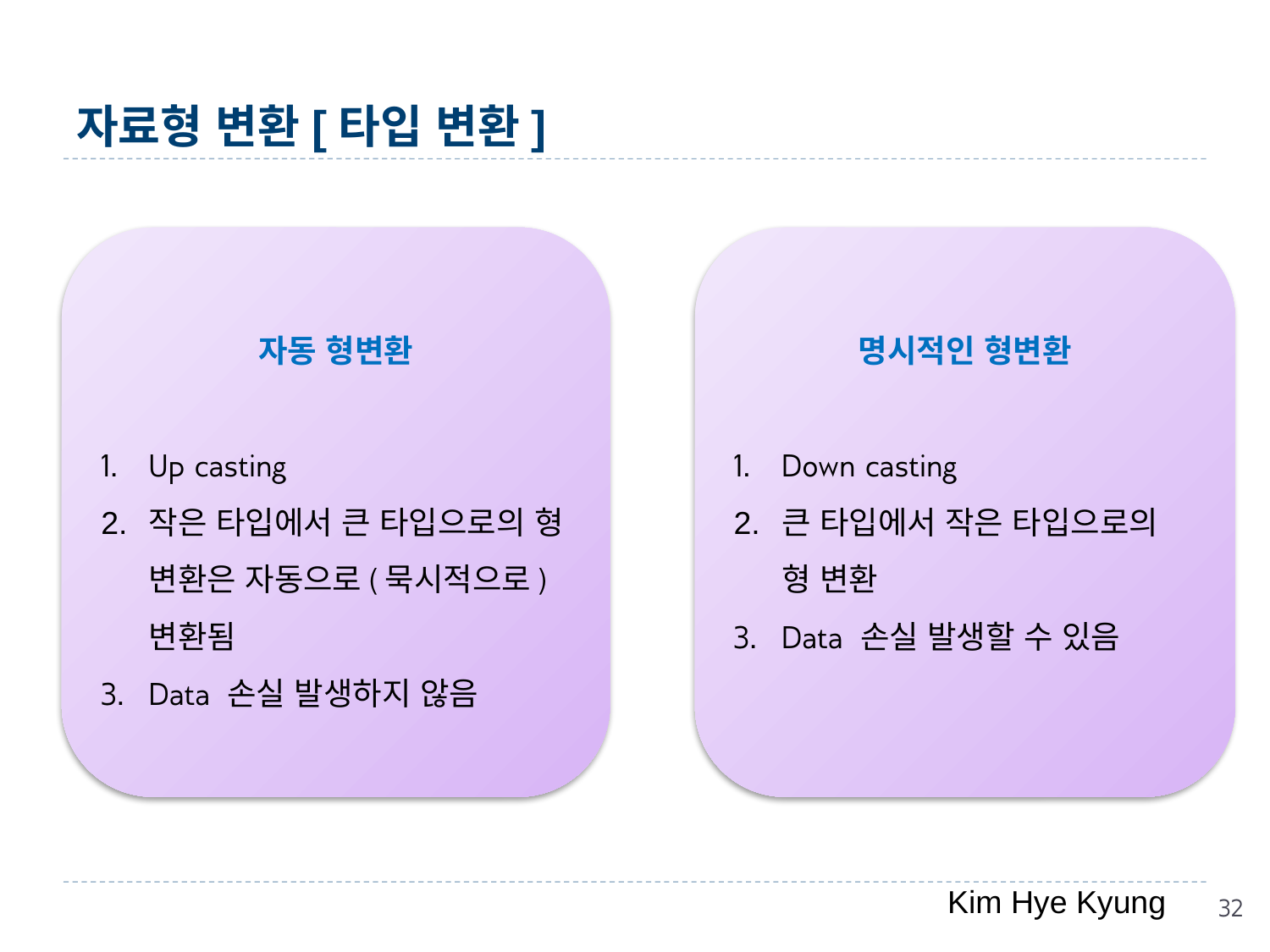

# 자료형 변환[타입 변환]
자동 형변환

Up casting
작은 타입에서 큰 타입으로의 형 변환은 자동으로(묵시적으로) 변환됨
Data 손실 발생하지 않음
명시적인 형변환

Down casting
큰 타입에서 작은 타입으로의 형 변환
Data 손실 발생할 수 있음

32